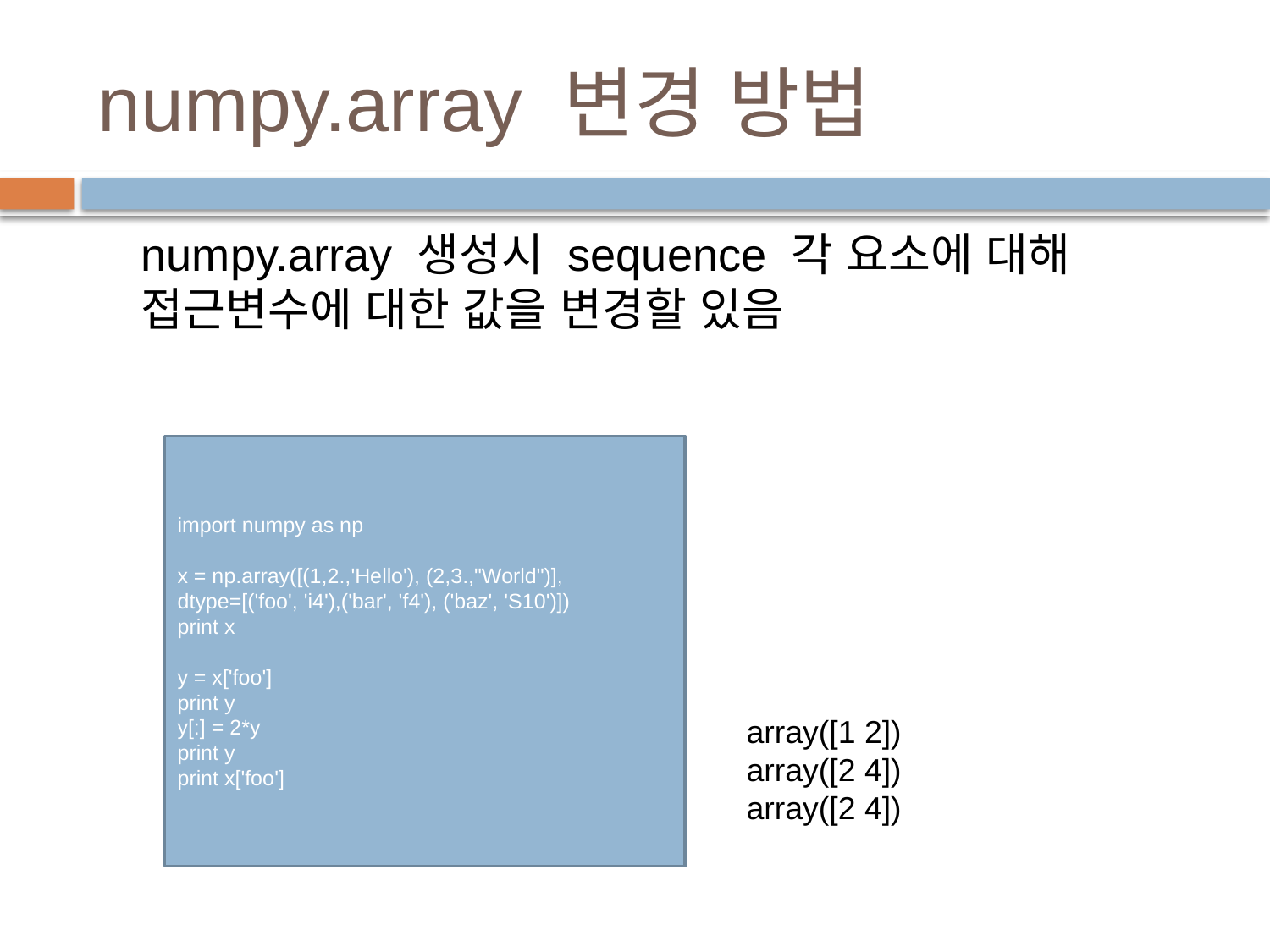

# numpy.array 변경 방법
numpy.array 생성시 sequence 각 요소에 대해 접근변수에 대한 값을 변경할 있음
import numpy as np

x = np.array([(1,2.,'Hello'), (2,3.,"World")],
dtype=[('foo', 'i4'),('bar', 'f4'), ('baz', 'S10')])
print x

y = x['foo']
print y
y[:] = 2*y
print y
print x['foo']
 array([1 2])
 array([2 4])
 array([2 4])